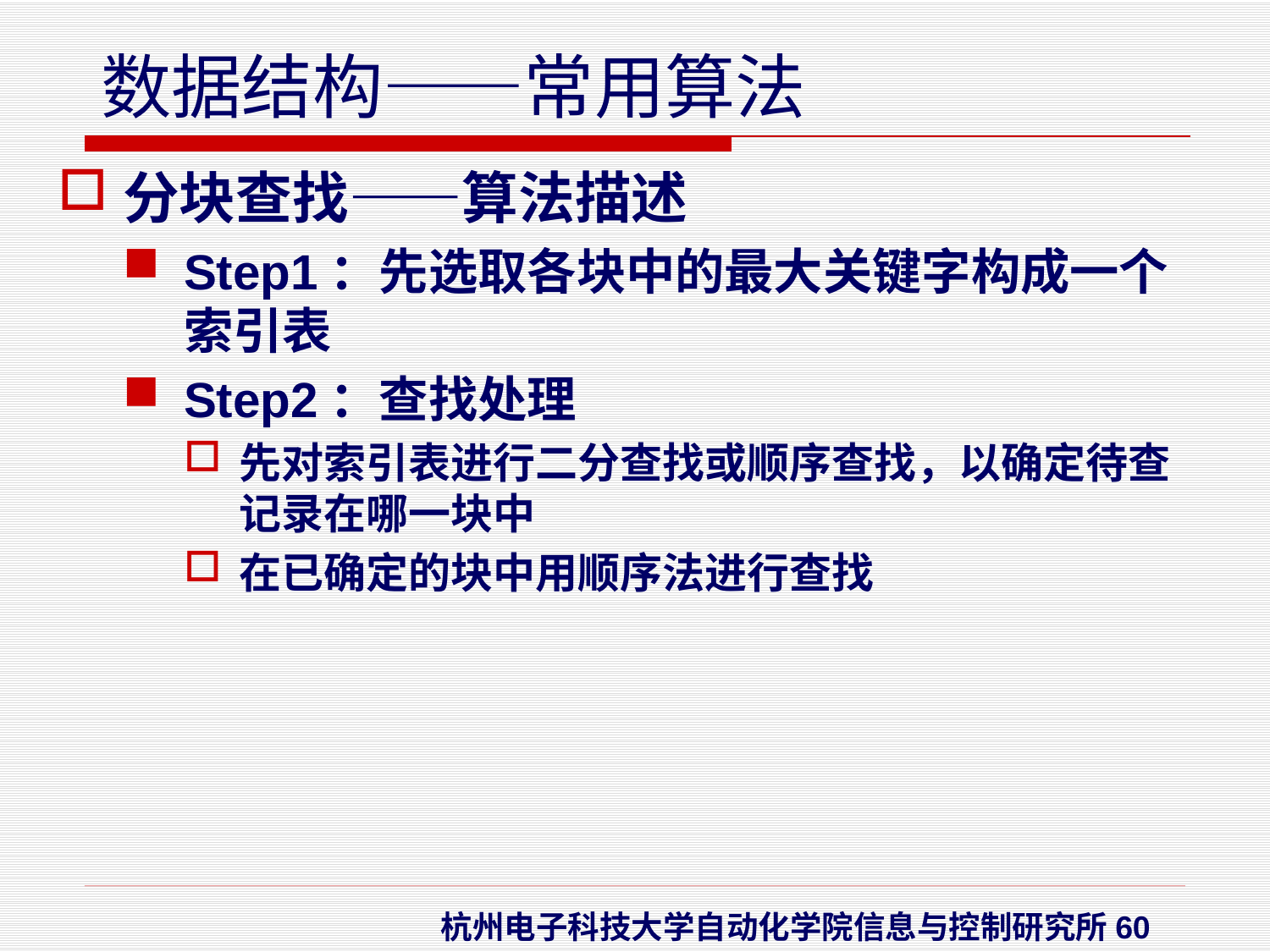

分块查找——算法描述
Step1：先选取各块中的最大关键字构成一个索引表
Step2：查找处理
先对索引表进行二分查找或顺序查找，以确定待查记录在哪一块中
在已确定的块中用顺序法进行查找